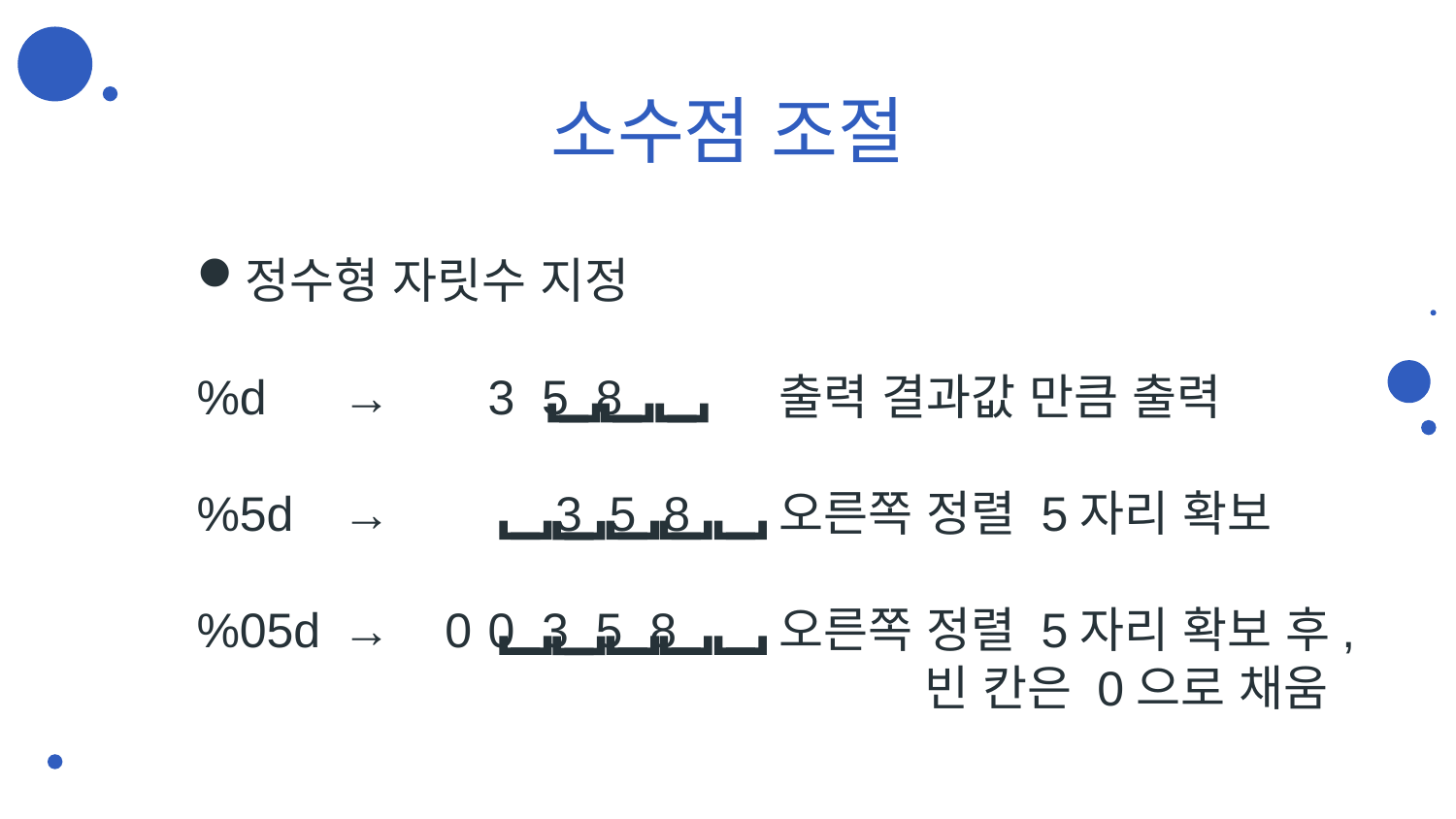

# 소수점 조절
정수형 자릿수 지정

%d 	→ 	3  5  8		출력 결과값 만큼 출력

%5d	→	     3  5  8	오른쪽 정렬 5자리 확보

%05d 	→    0	0  3  5  8 	오른쪽 정렬 5자리 확보 후,						빈 칸은 0으로 채움